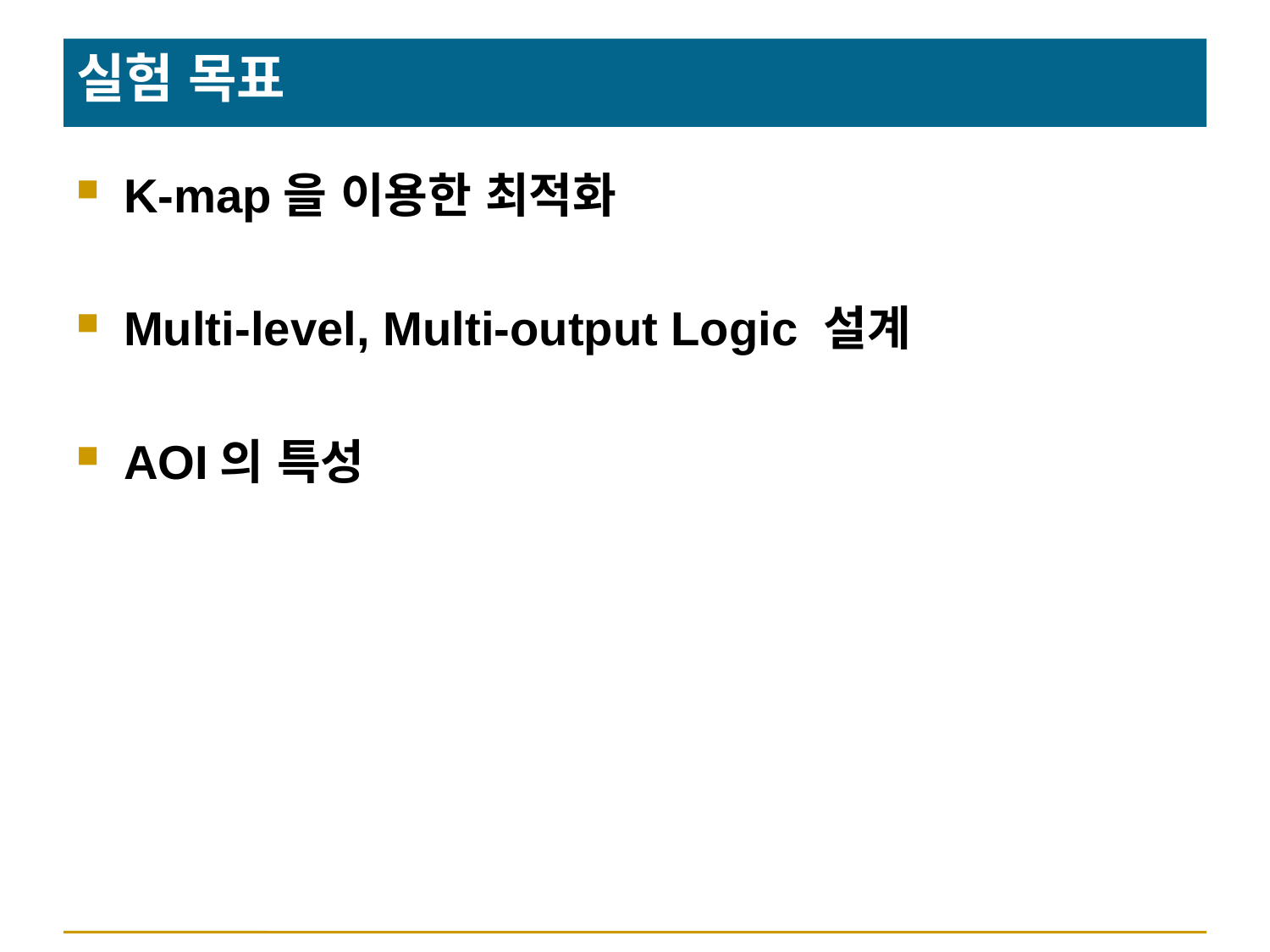

# 실험 목표
K-map을 이용한 최적화

Multi-level, Multi-output Logic 설계

AOI의 특성